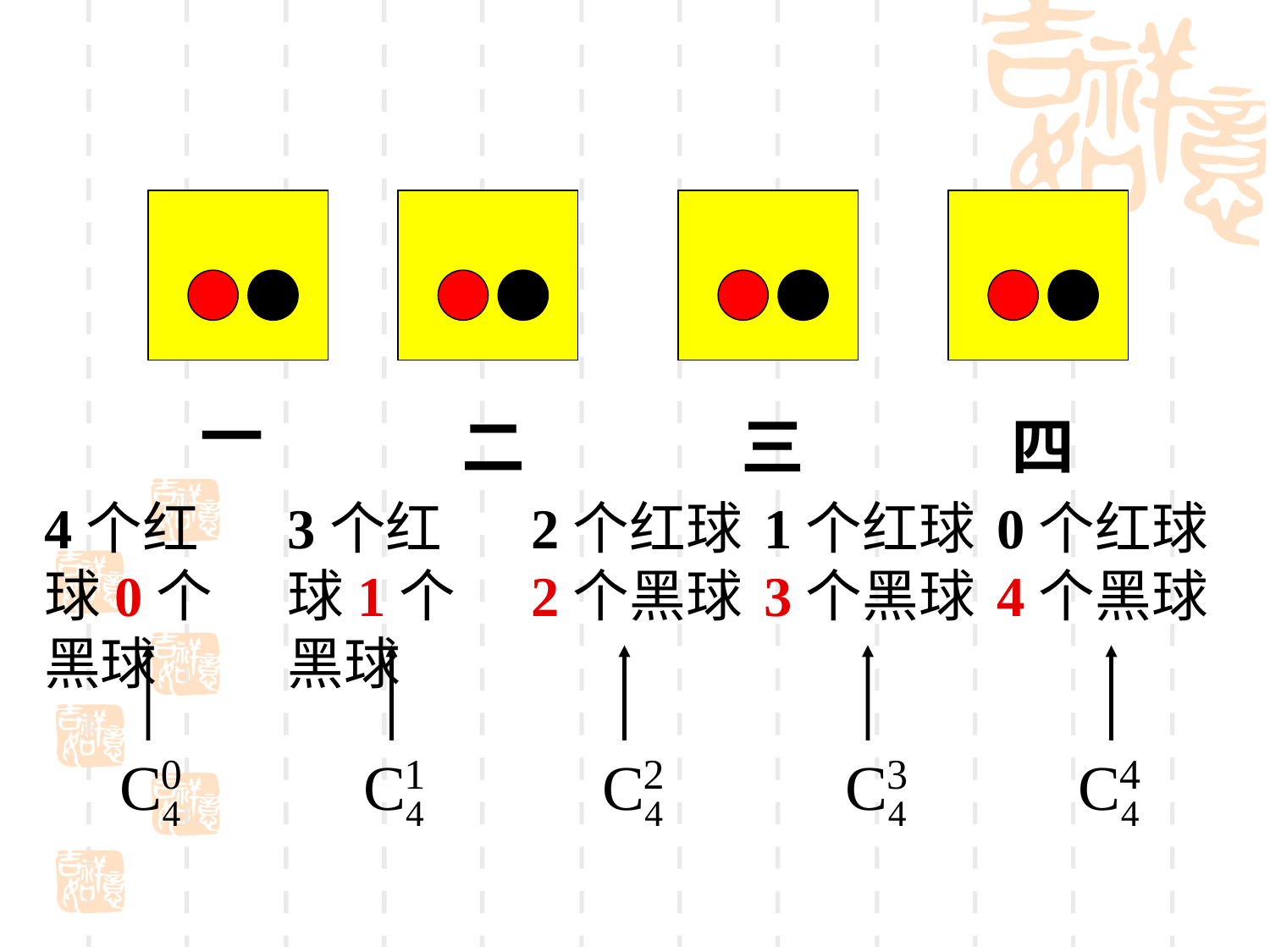

一
二
三
四
4个红球0个黑球
3个红球1个黑球
2个红球2个黑球
1个红球3个黑球
0个红球4个黑球

C4
0
C4
1
C4
2
C4
3
C4
4